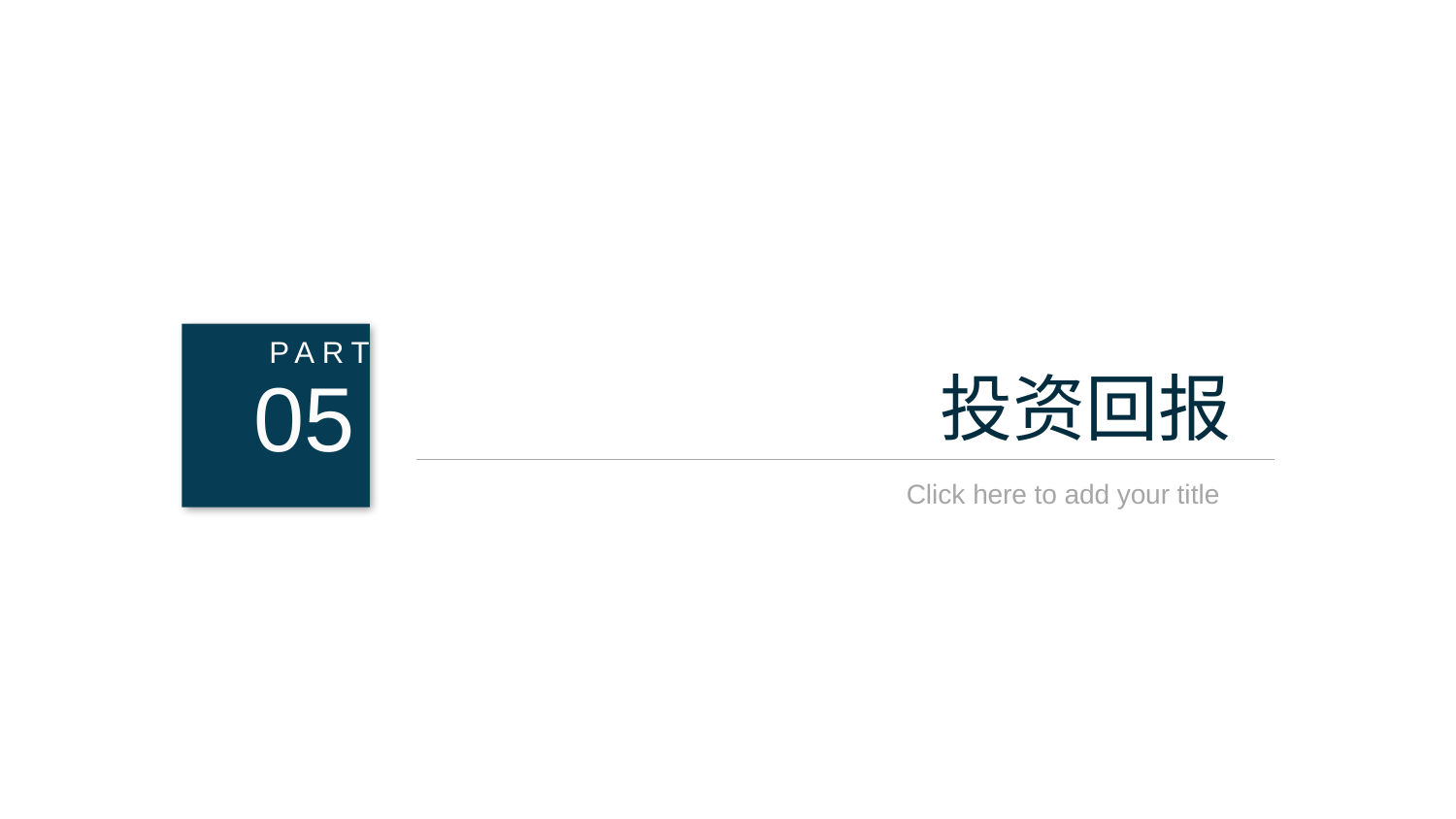

05
PART
投资回报
Click here to add your title